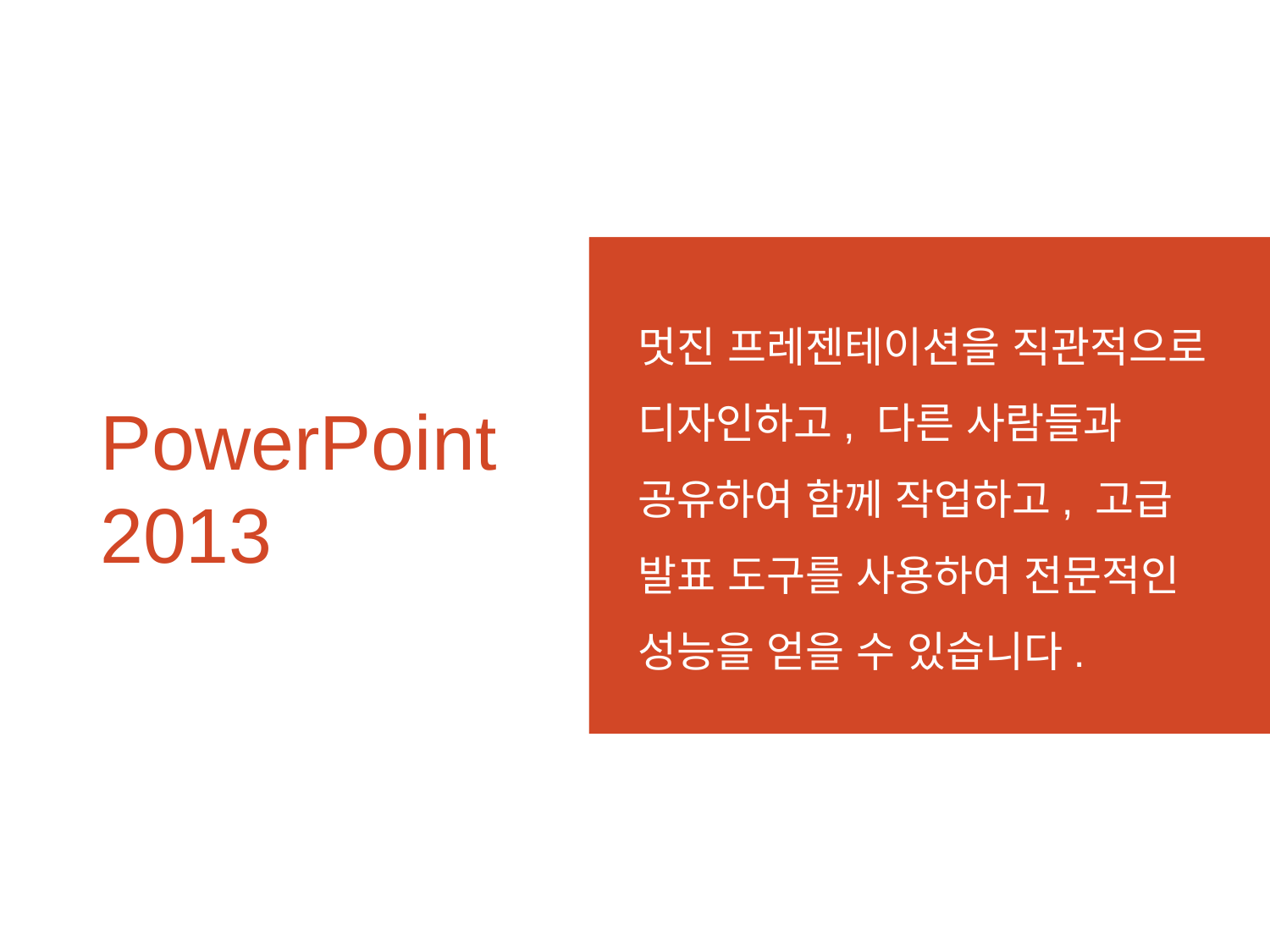

멋진 프레젠테이션을 직관적으로 디자인하고, 다른 사람들과 공유하여 함께 작업하고, 고급 발표 도구를 사용하여 전문적인 성능을 얻을 수 있습니다.
# PowerPoint 2013